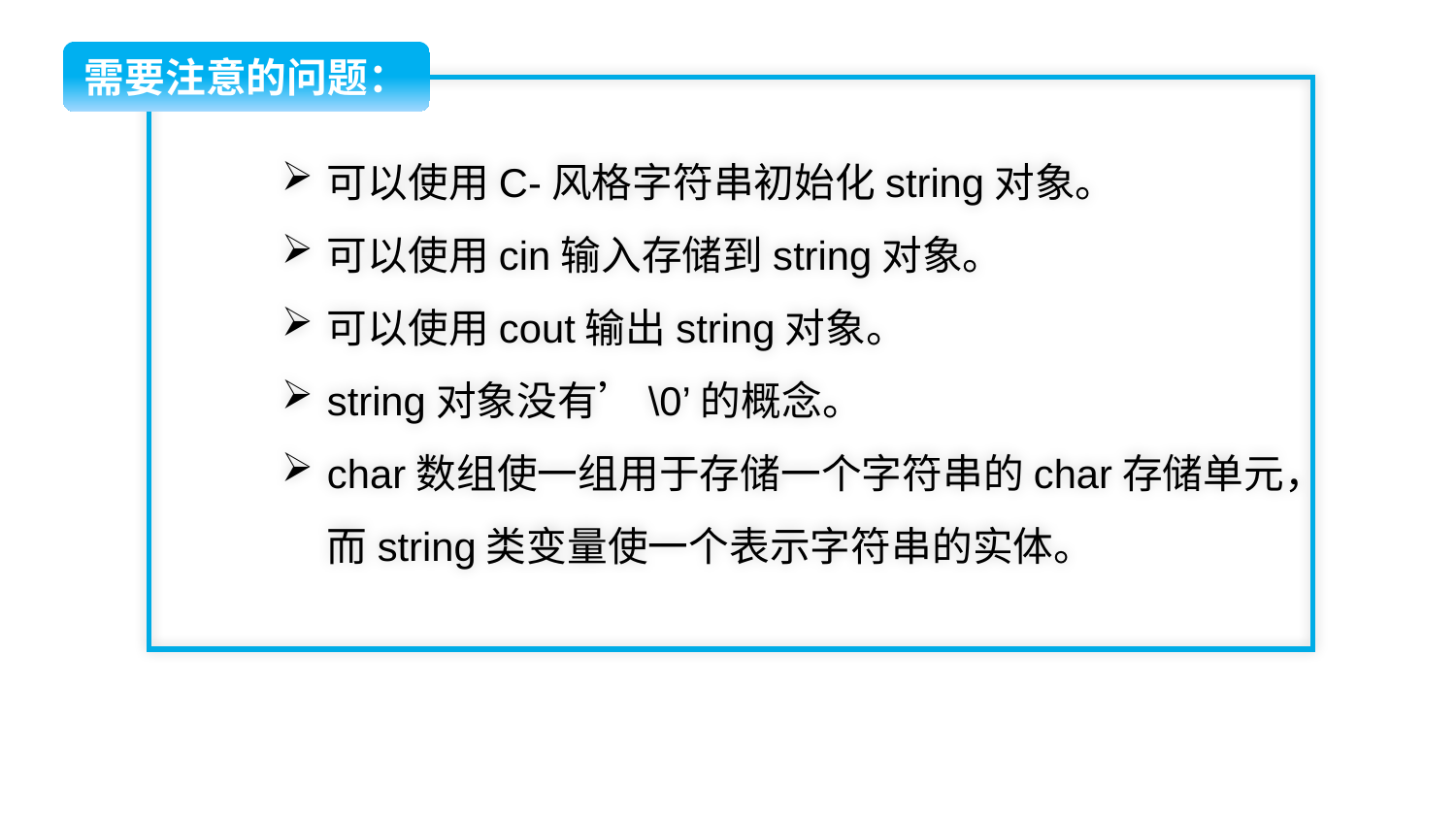

需要注意的问题：

可以使用C-风格字符串初始化string对象。
可以使用cin输入存储到string对象。
可以使用cout输出string对象。
string对象没有’\0’的概念。
char数组使一组用于存储一个字符串的char存储单元，而string类变量使一个表示字符串的实体。